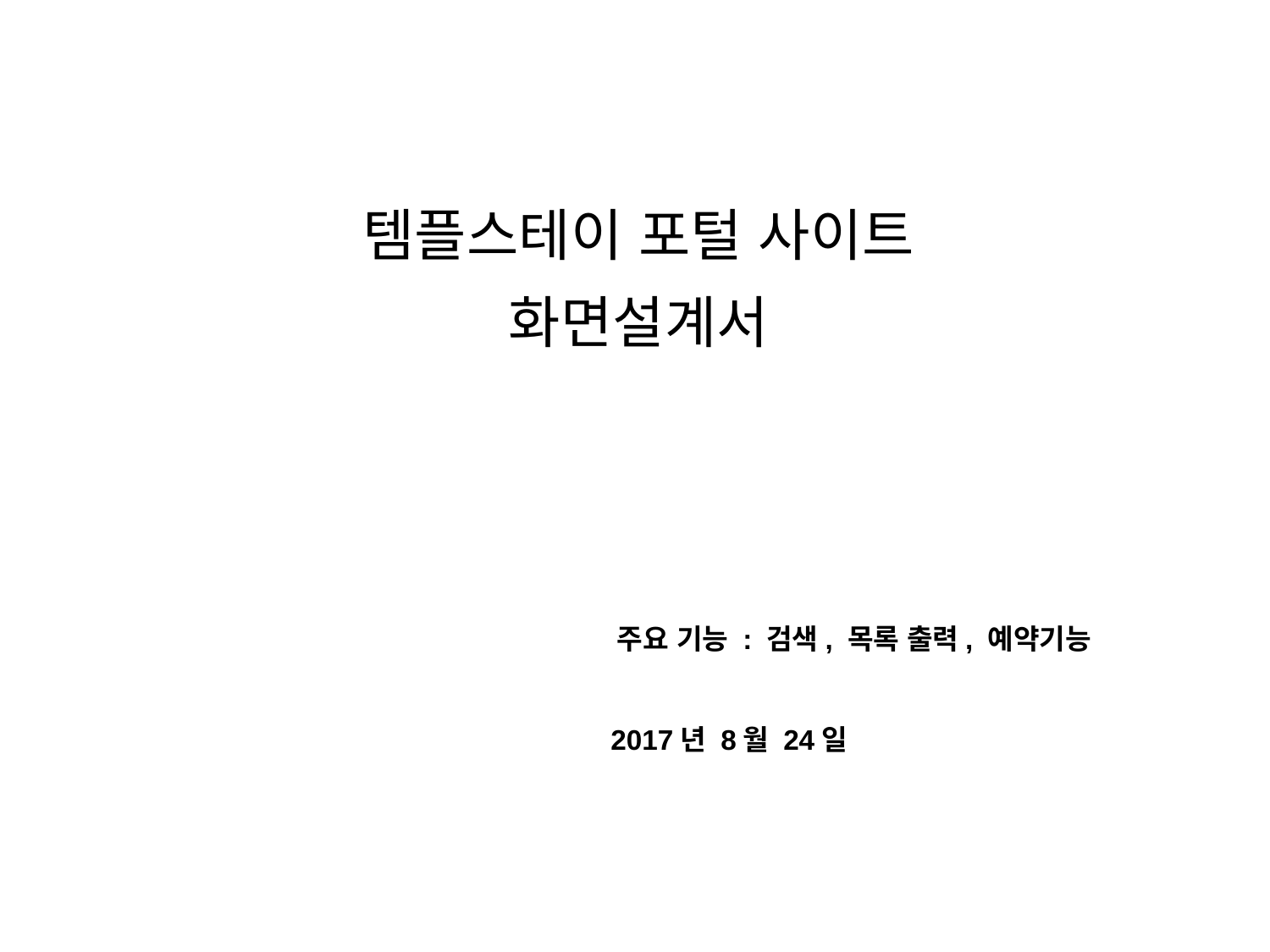

템플스테이 포털 사이트
화면설계서
주요 기능 : 검색, 목록 출력, 예약기능
2017년 8월 24일